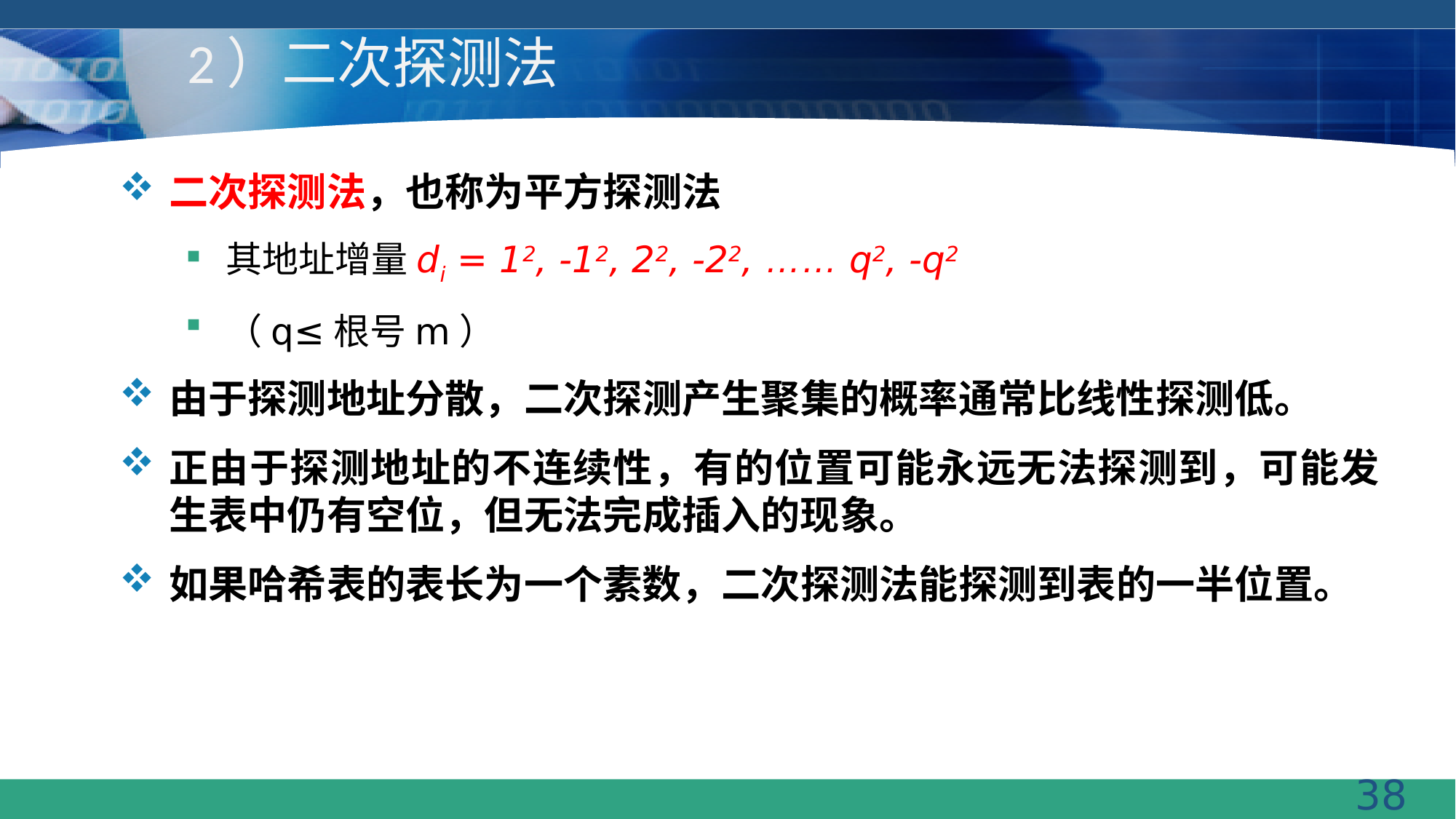

# 2）二次探测法
二次探测法，也称为平方探测法
其地址增量di = 12, -12, 22, -22, …… q2, -q2
（q≤根号m）
由于探测地址分散，二次探测产生聚集的概率通常比线性探测低。
正由于探测地址的不连续性，有的位置可能永远无法探测到，可能发生表中仍有空位，但无法完成插入的现象。
如果哈希表的表长为一个素数，二次探测法能探测到表的一半位置。